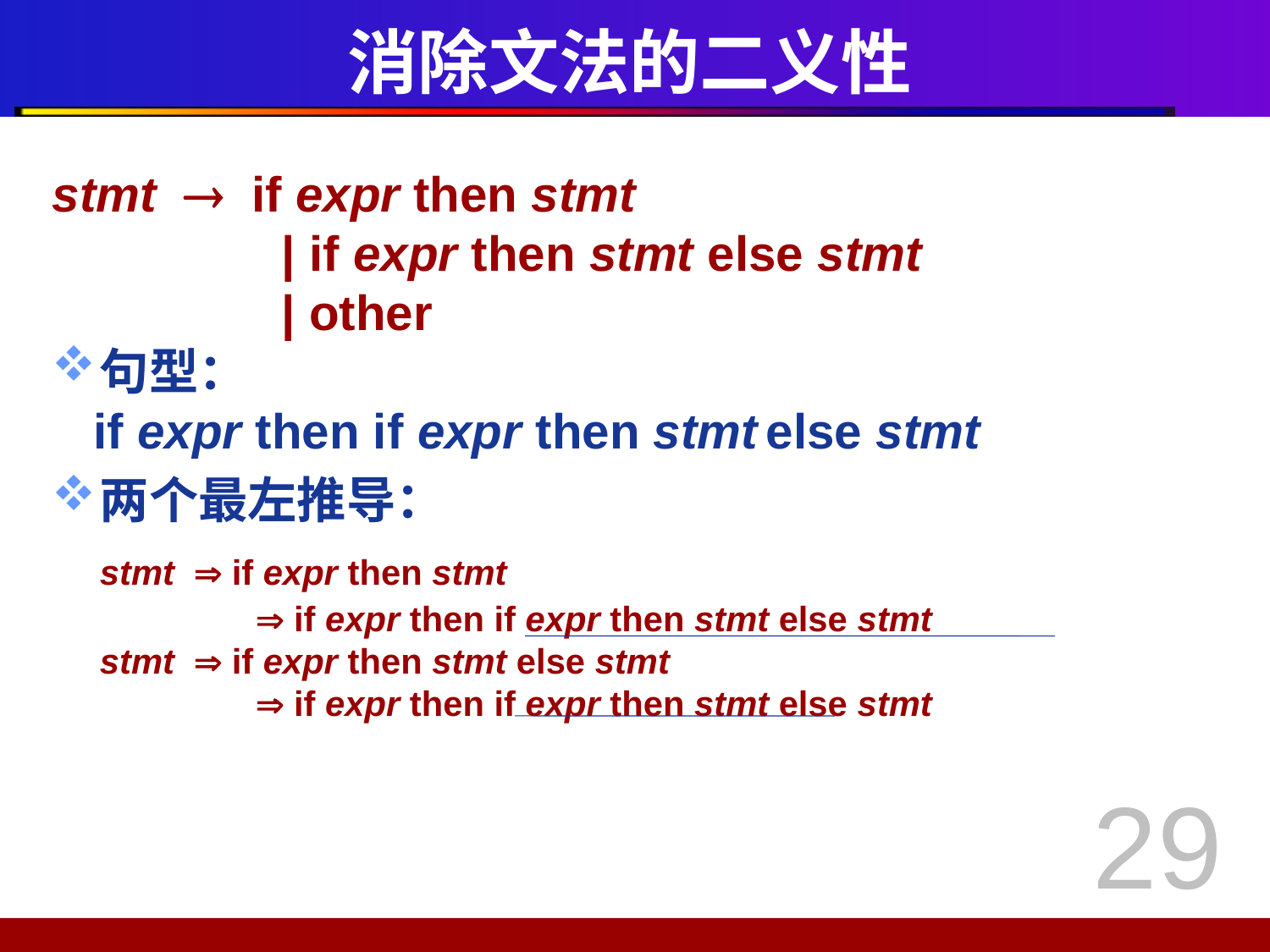

# 消除文法的二义性
stmt  →  if expr then stmt
		    | if expr then stmt else stmt
		    | other
句型：
   if expr then if expr then stmt else stmt
两个最左推导：
	stmt  ⇒ if expr then stmt
		   ⇒ if expr then if expr then stmt else stmt
	stmt  ⇒ if expr then stmt else stmt
		   ⇒ if expr then if expr then stmt else stmt

29